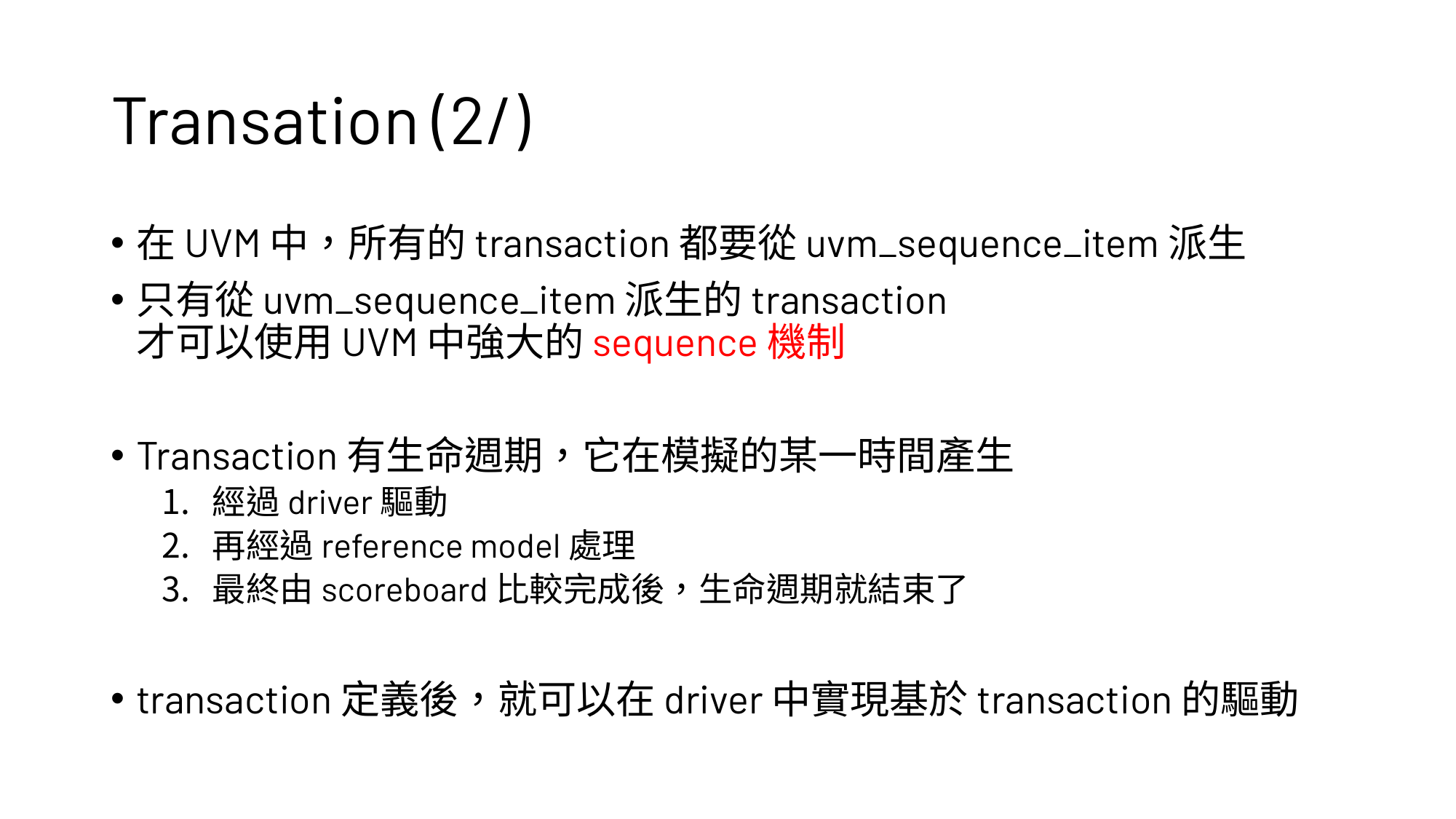

# Transation (2/)
在UVM中，所有的transaction都要從uvm_sequence_item派生
只有從uvm_sequence_item派生的transaction
才可以使用UVM中強大的sequence機制

Transaction有生命週期，它在模擬的某一時間產生
經過driver驅動
再經過reference model處理
最終由scoreboard比較完成後，生命週期就結束了

transaction定義後，就可以在driver中實現基於transaction的驅動